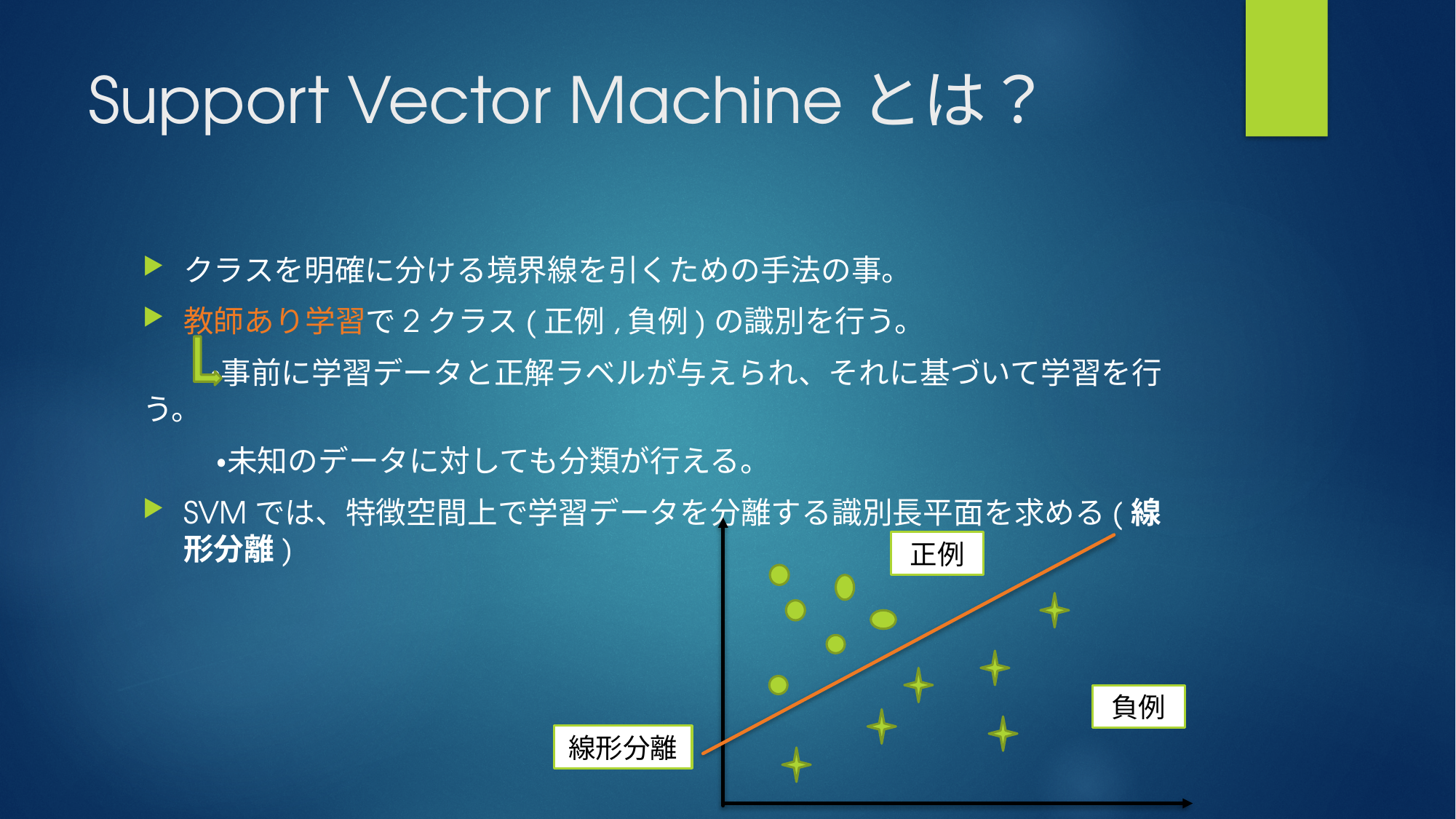

# Support Vector Machineとは？
クラスを明確に分ける境界線を引くための手法の事。
教師あり学習で2クラス(正例,負例)の識別を行う。
         ・事前に学習データと正解ラベルが与えられ、それに基づいて学習を行う。
　　  ・未知のデータに対しても分類が行える。
SVMでは、特徴空間上で学習データを分離する識別長平面を求める(線形分離)

正例
負例
線形分離